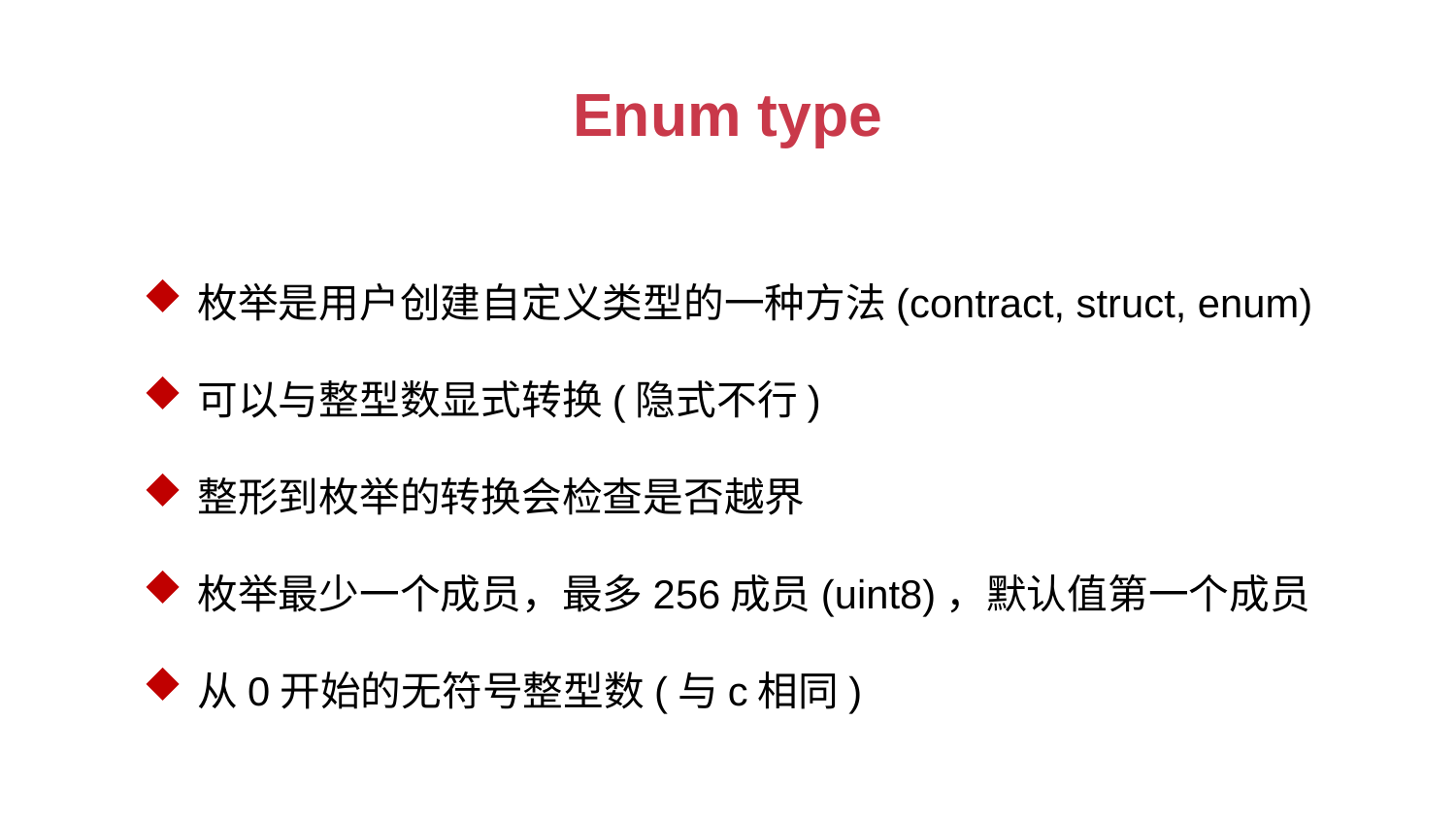

Enum type
枚举是用户创建自定义类型的一种方法(contract, struct, enum)
可以与整型数显式转换(隐式不行)
整形到枚举的转换会检查是否越界
枚举最少一个成员，最多256成员(uint8)，默认值第一个成员
从0开始的无符号整型数(与c相同)